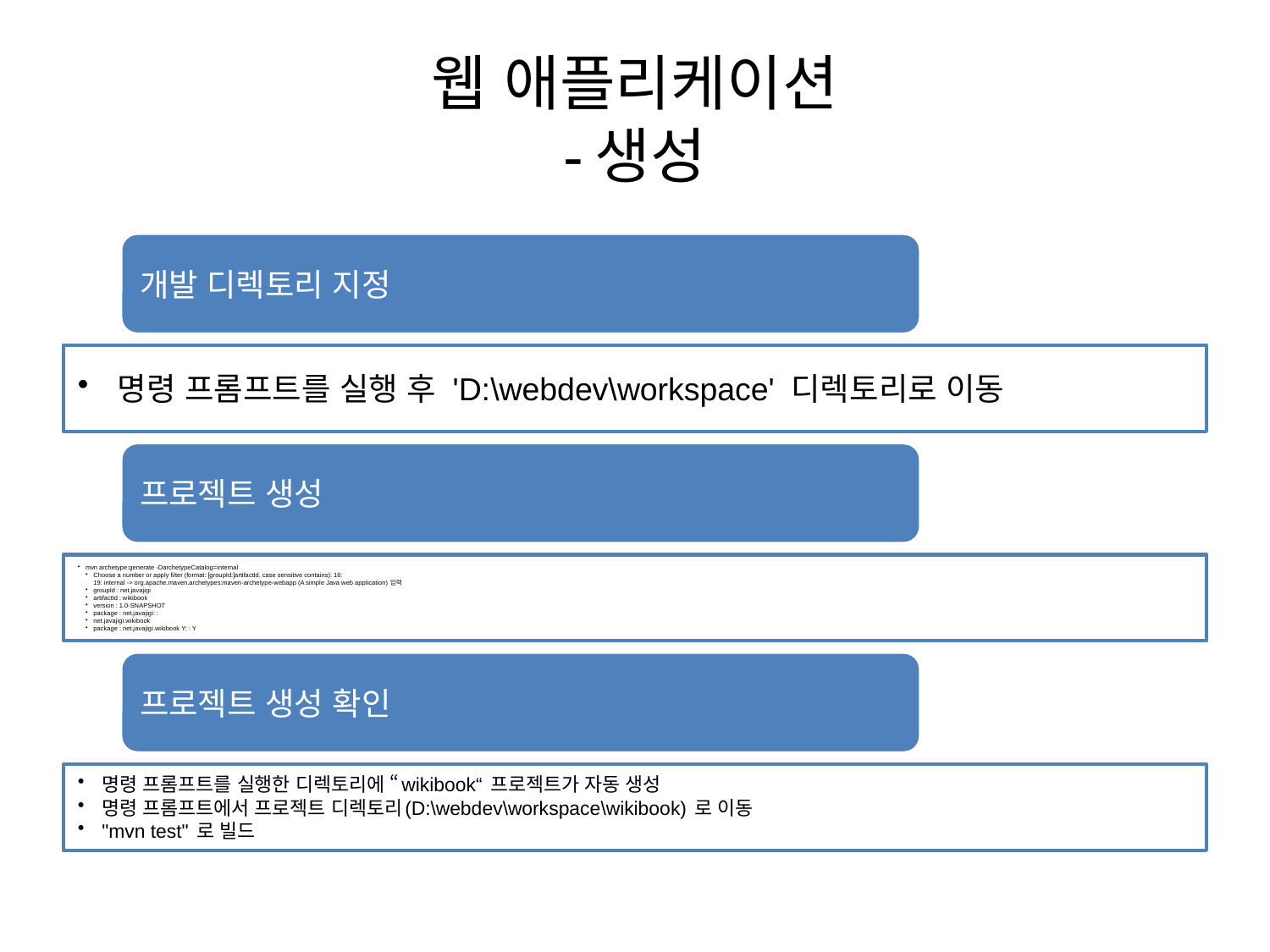

# 웹 애플리케이션 -생성
개발 디렉토리 지정
프로젝트 생성
프로젝트 생성 확인
명령 프롬프트를 실행 후 'D:\webdev\workspace' 디렉토리로 이동
mvn archetype:generate -DarchetypeCatalog=internal
명령 프롬프트를 실행한 디렉토리에 “wikibook“ 프로젝트가 자동 생성
명령 프롬프트에서 프로젝트 디렉토리(D:\webdev\workspace\wikibook) 로 이동
"mvn test" 로 빌드
Choose a number or apply filter (format: [groupId:]artifactId, case sensitive contains): 16:
19: internal -> org.apache.maven.archetypes:maven-archetype-webapp (A simple Java web application) 입력
groupId : net.javajigi
artifactId : wikibook
version : 1.0-SNAPSHOT
package : net.javajigi: :
net.javajigi.wikibook
package : net.javajigi.wikibook Y: : Y